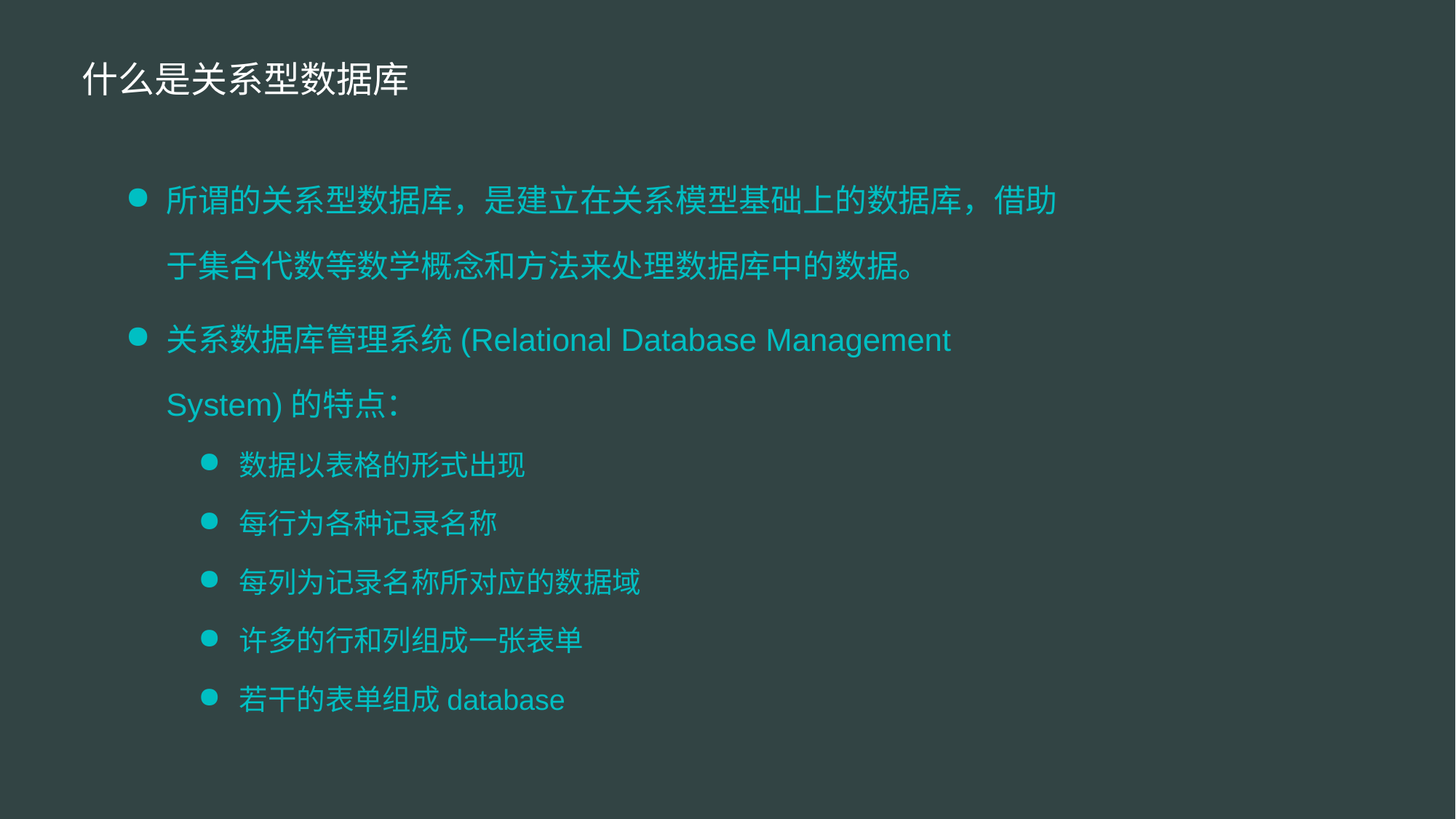

什么是关系型数据库
所谓的关系型数据库，是建立在关系模型基础上的数据库，借助于集合代数等数学概念和方法来处理数据库中的数据。
关系数据库管理系统(Relational Database Management System)的特点：
数据以表格的形式出现
每行为各种记录名称
每列为记录名称所对应的数据域
许多的行和列组成一张表单
若干的表单组成database